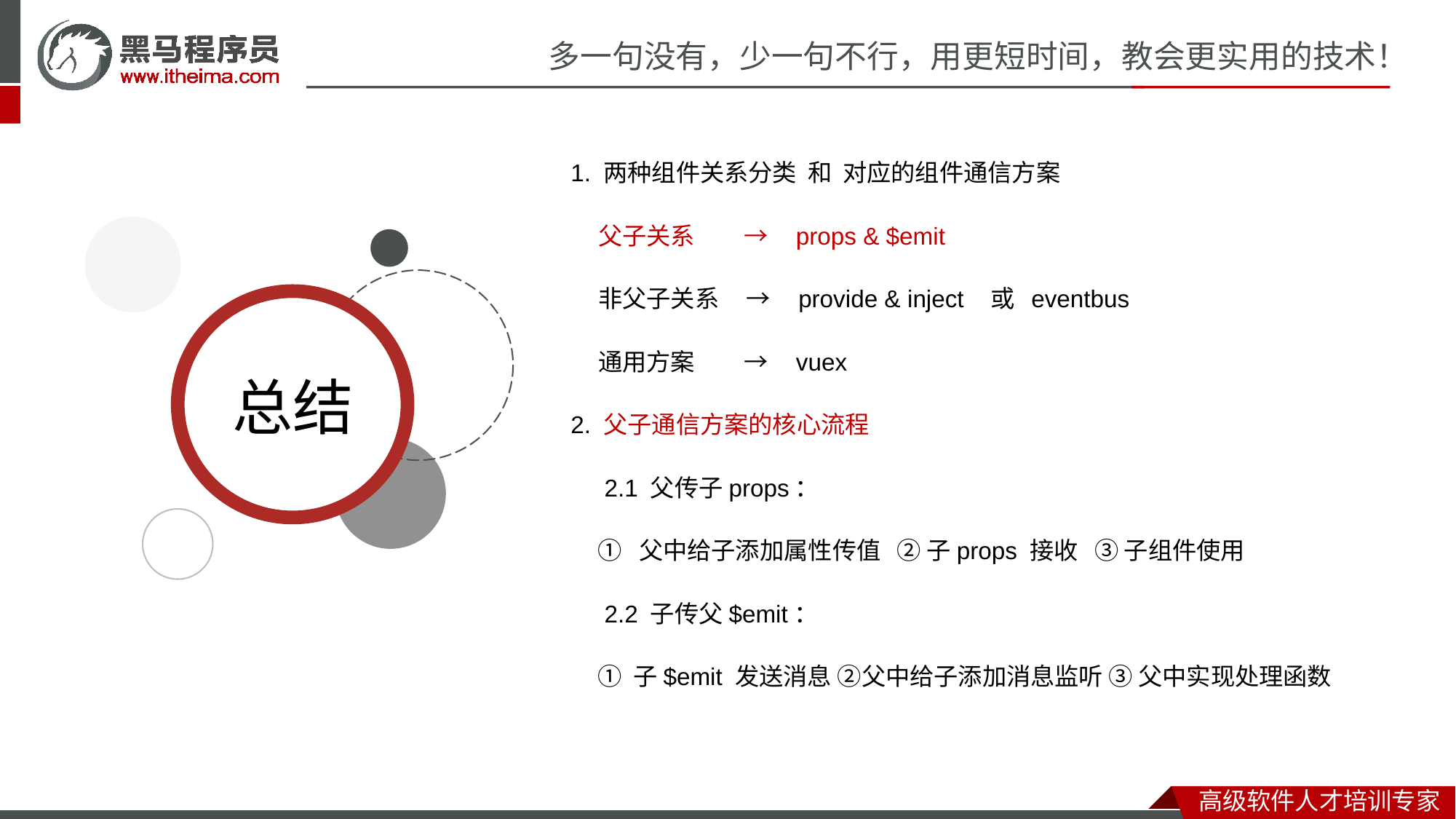

1. 两种组件关系分类  和  对应的组件通信方案
    父子关系         →    props & $emit
    非父子关系     →    provide & inject   或  eventbus
    通用方案         →    vuex
2. 父子通信方案的核心流程
     2.1 父传子props：
     ①  父中给子添加属性传值   ② 子props 接收   ③ 子组件使用
     2.2 子传父$emit：
     ① 子$emit 发送消息 ②父中给子添加消息监听 ③ 父中实现处理函数